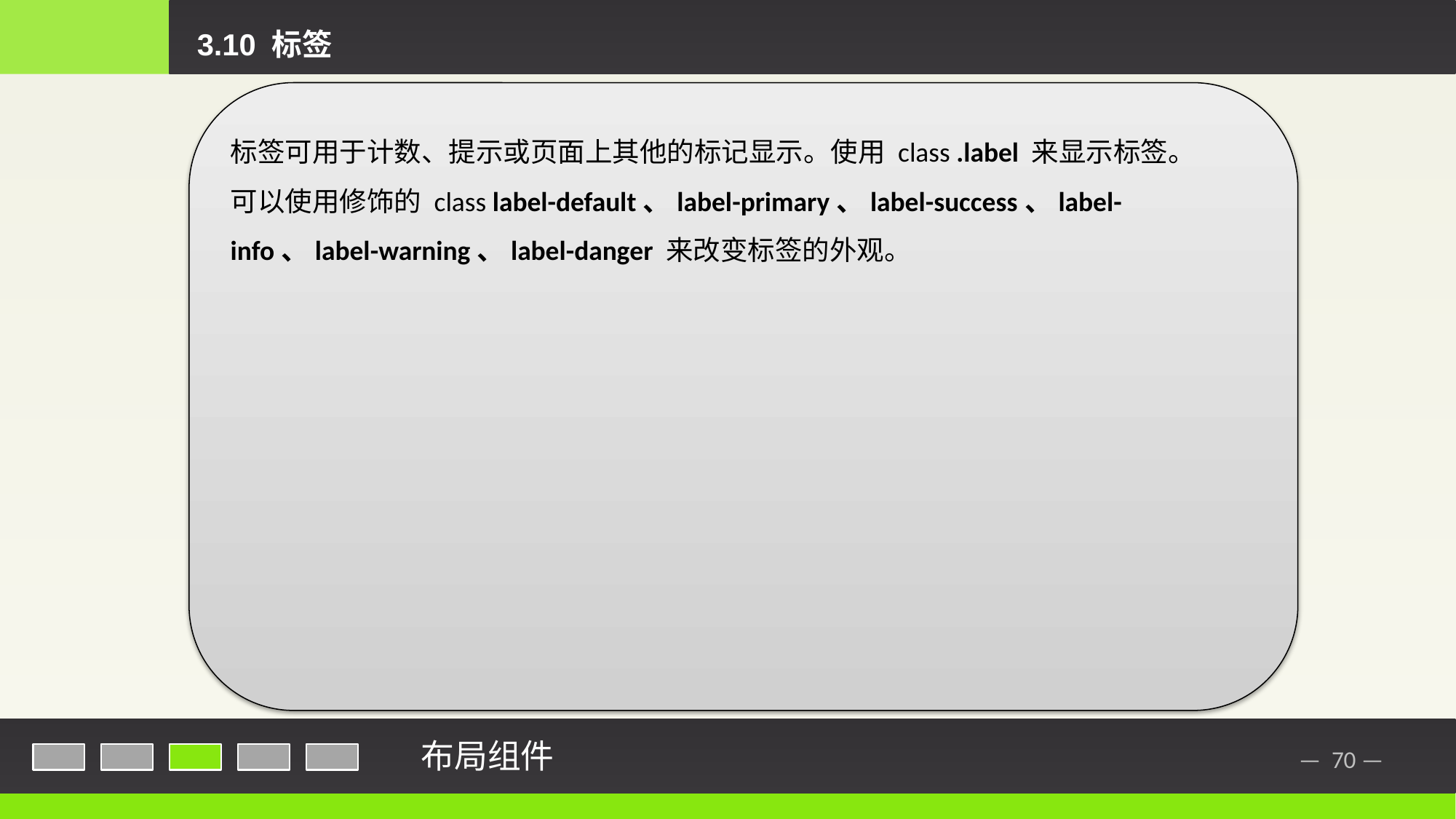

3.10 标签
标签可用于计数、提示或页面上其他的标记显示。使用 class .label 来显示标签。
可以使用修饰的 class label-default、label-primary、label-success、label-info、label-warning、label-danger 来改变标签的外观。